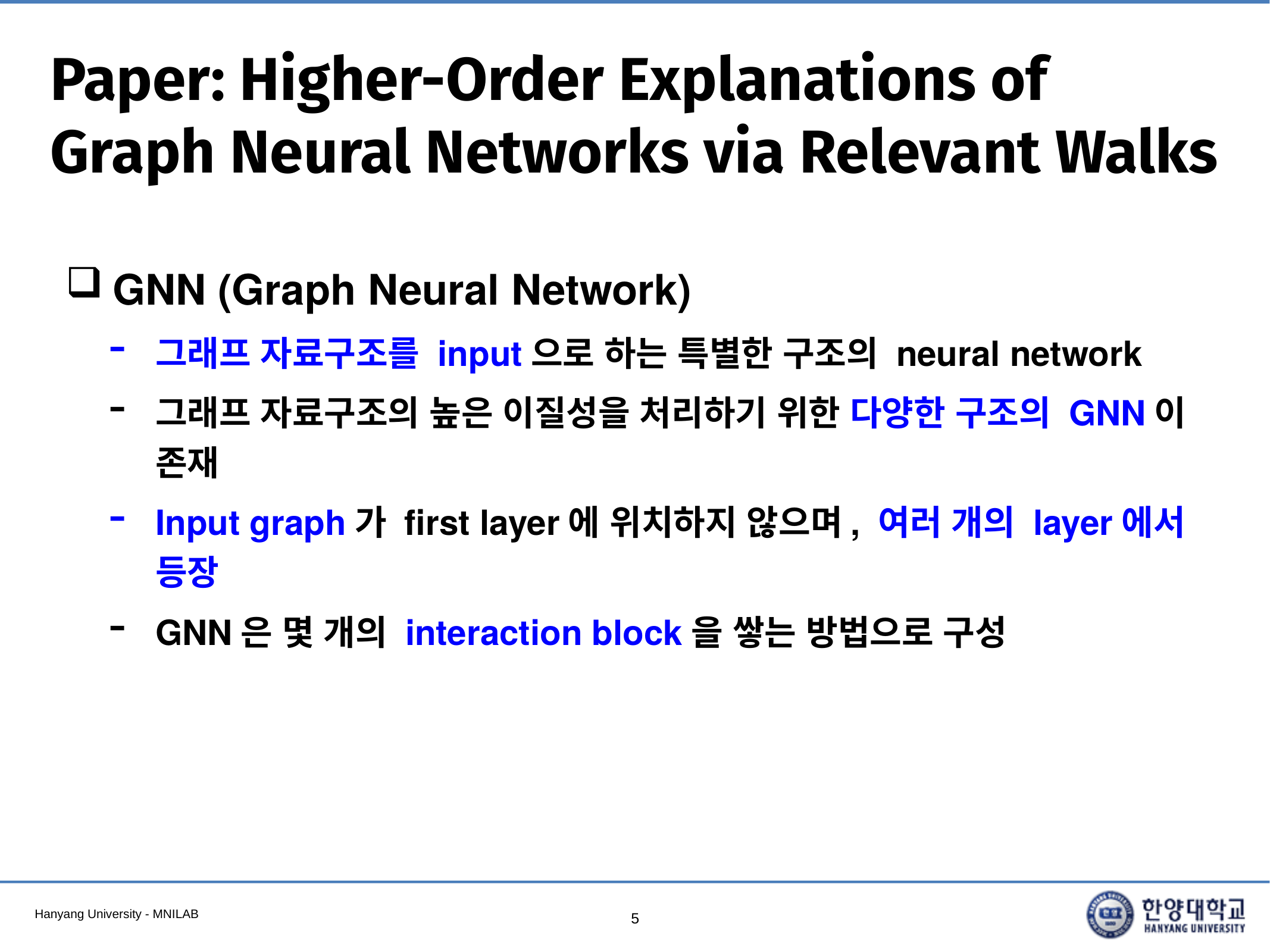

# Paper: Higher-Order Explanations of Graph Neural Networks via Relevant Walks
GNN (Graph Neural Network)
그래프 자료구조를 input으로 하는 특별한 구조의 neural network
그래프 자료구조의 높은 이질성을 처리하기 위한 다양한 구조의 GNN이 존재
Input graph가 first layer에 위치하지 않으며, 여러 개의 layer에서 등장
GNN은 몇 개의 interaction block을 쌓는 방법으로 구성
5